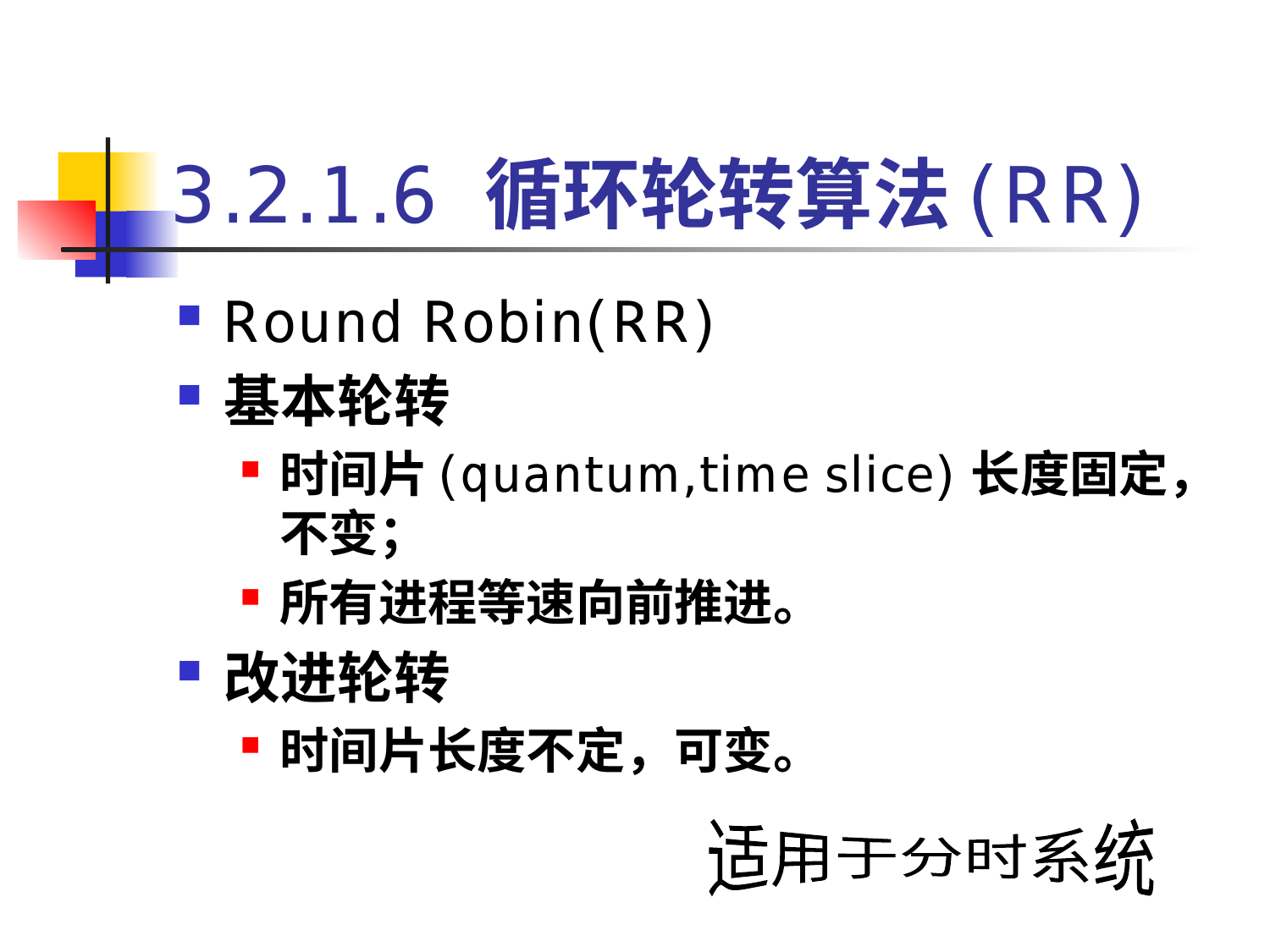

# 3.2.1.6 循环轮转算法(RR)
Round Robin(RR)
基本轮转
时间片(quantum,time slice)长度固定，不变；
所有进程等速向前推进。
改进轮转
时间片长度不定，可变。
适用于分时系统